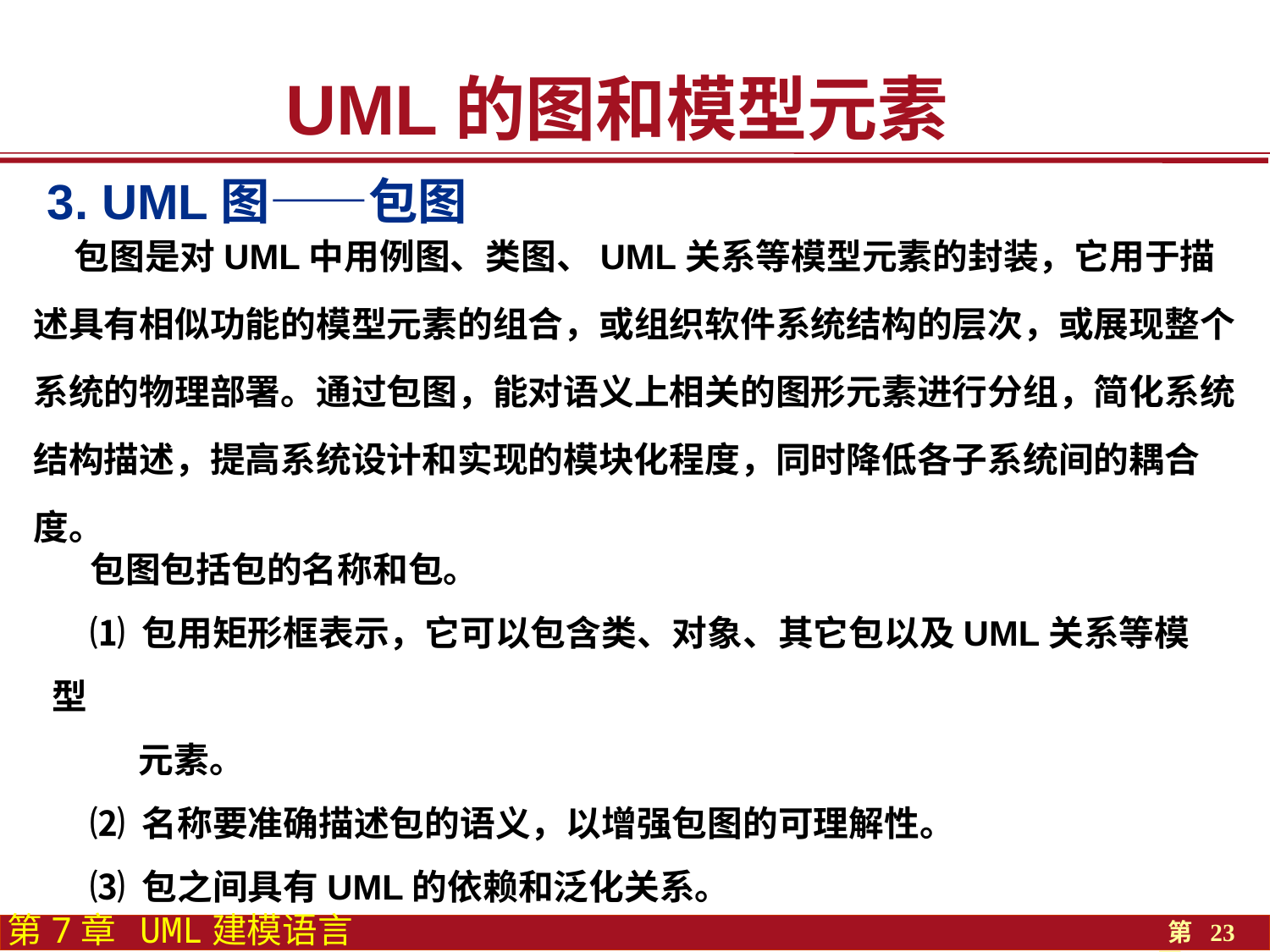

UML的图和模型元素
3. UML图——包图
    包图是对UML中用例图、类图、UML关系等模型元素的封装，它用于描述具有相似功能的模型元素的组合，或组织软件系统结构的层次，或展现整个系统的物理部署。通过包图，能对语义上相关的图形元素进行分组，简化系统结构描述，提高系统设计和实现的模块化程度，同时降低各子系统间的耦合度。
包图包括包的名称和包。
⑴ 包用矩形框表示，它可以包含类、对象、其它包以及UML关系等模型
     元素。
⑵ 名称要准确描述包的语义，以增强包图的可理解性。
⑶ 包之间具有UML的依赖和泛化关系。